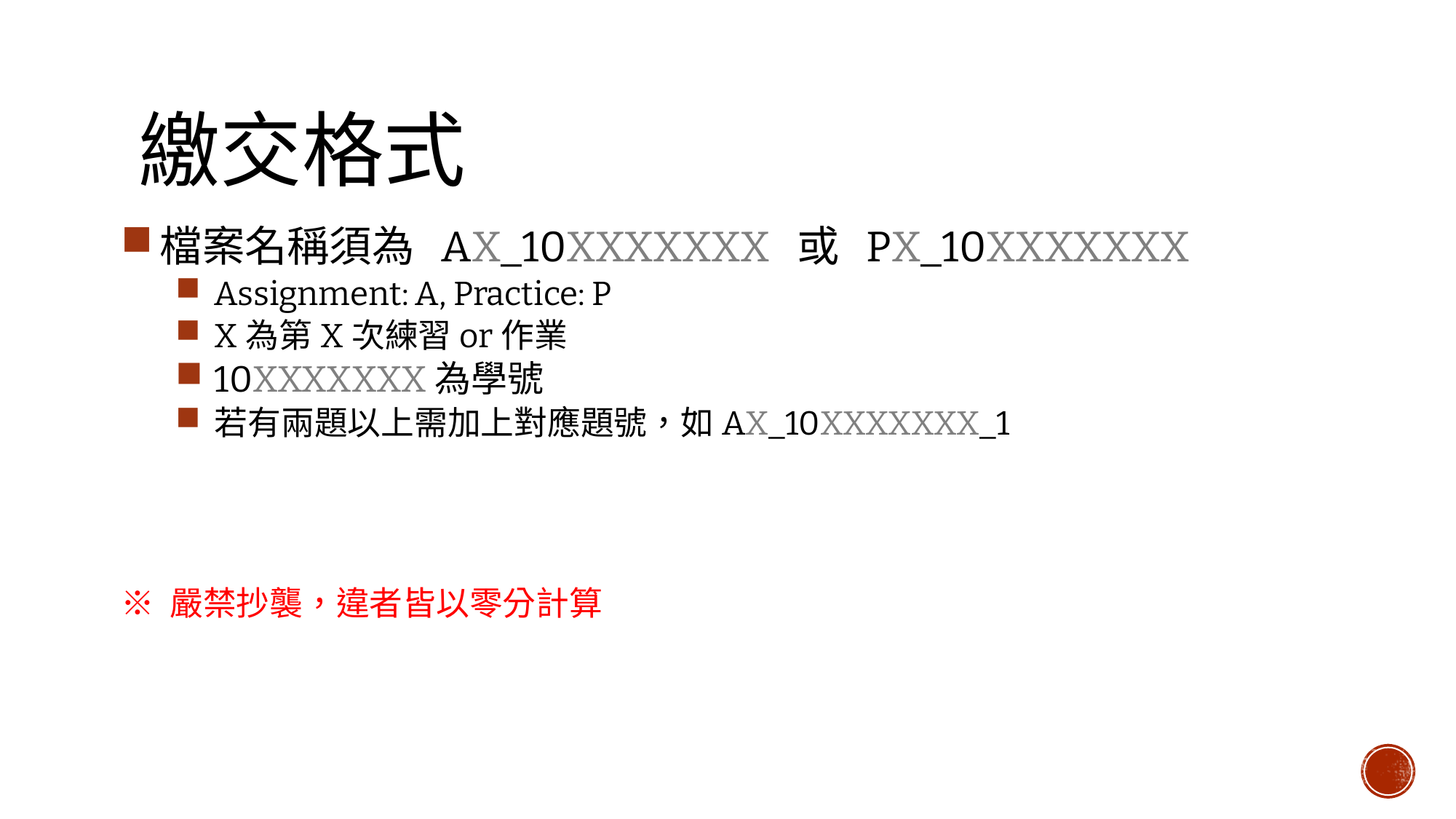

# 繳交格式
檔案名稱須為  AX_10XXXXXXX  或  PX_10XXXXXXX
Assignment: A, Practice: P
X為第X次練習or作業
10XXXXXXX為學號
若有兩題以上需加上對應題號，如AX_10XXXXXXX_1

※ 嚴禁抄襲，違者皆以零分計算